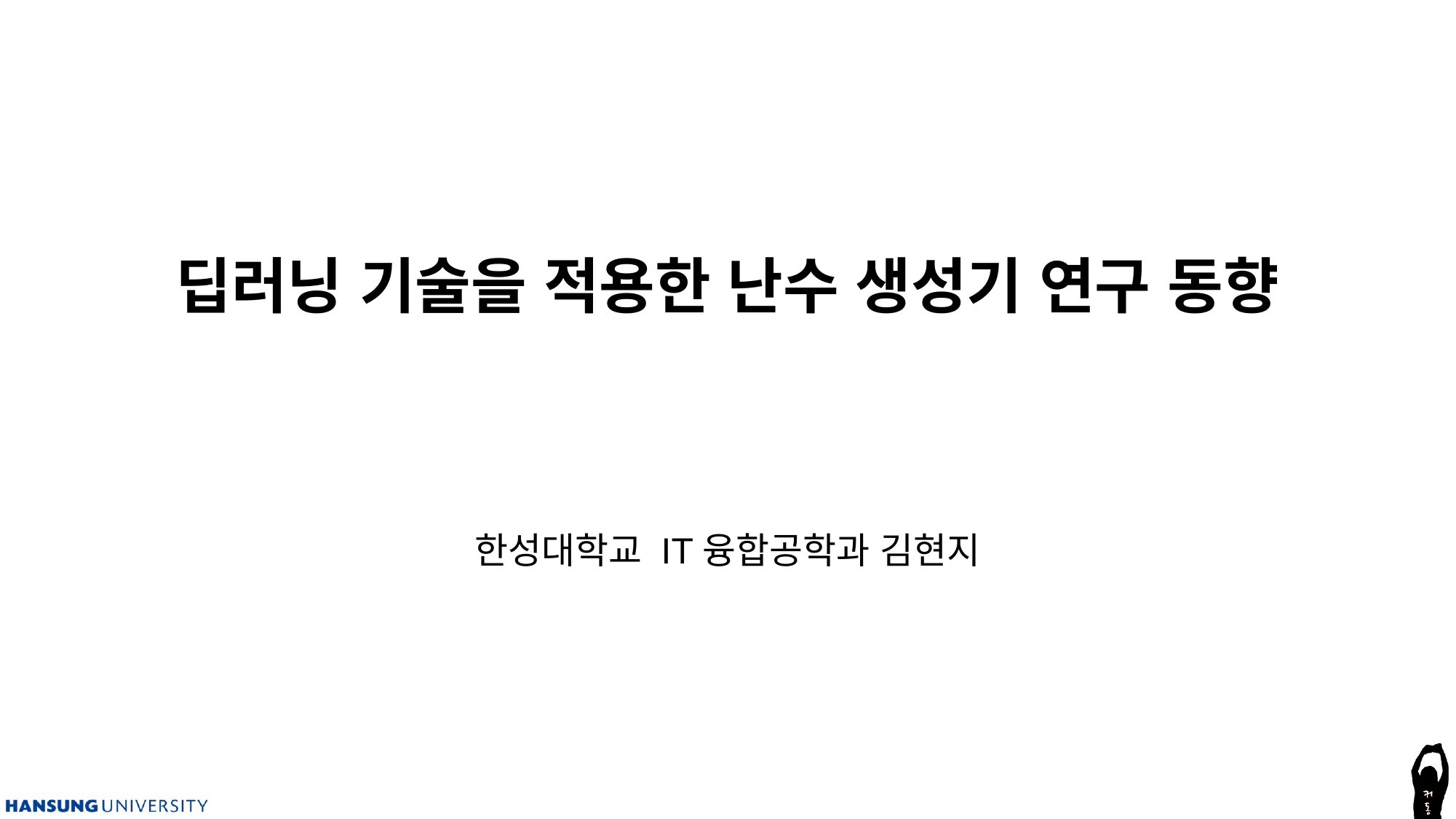

# 딥러닝 기술을 적용한 난수 생성기 연구 동향
한성대학교 IT융합공학과 김현지